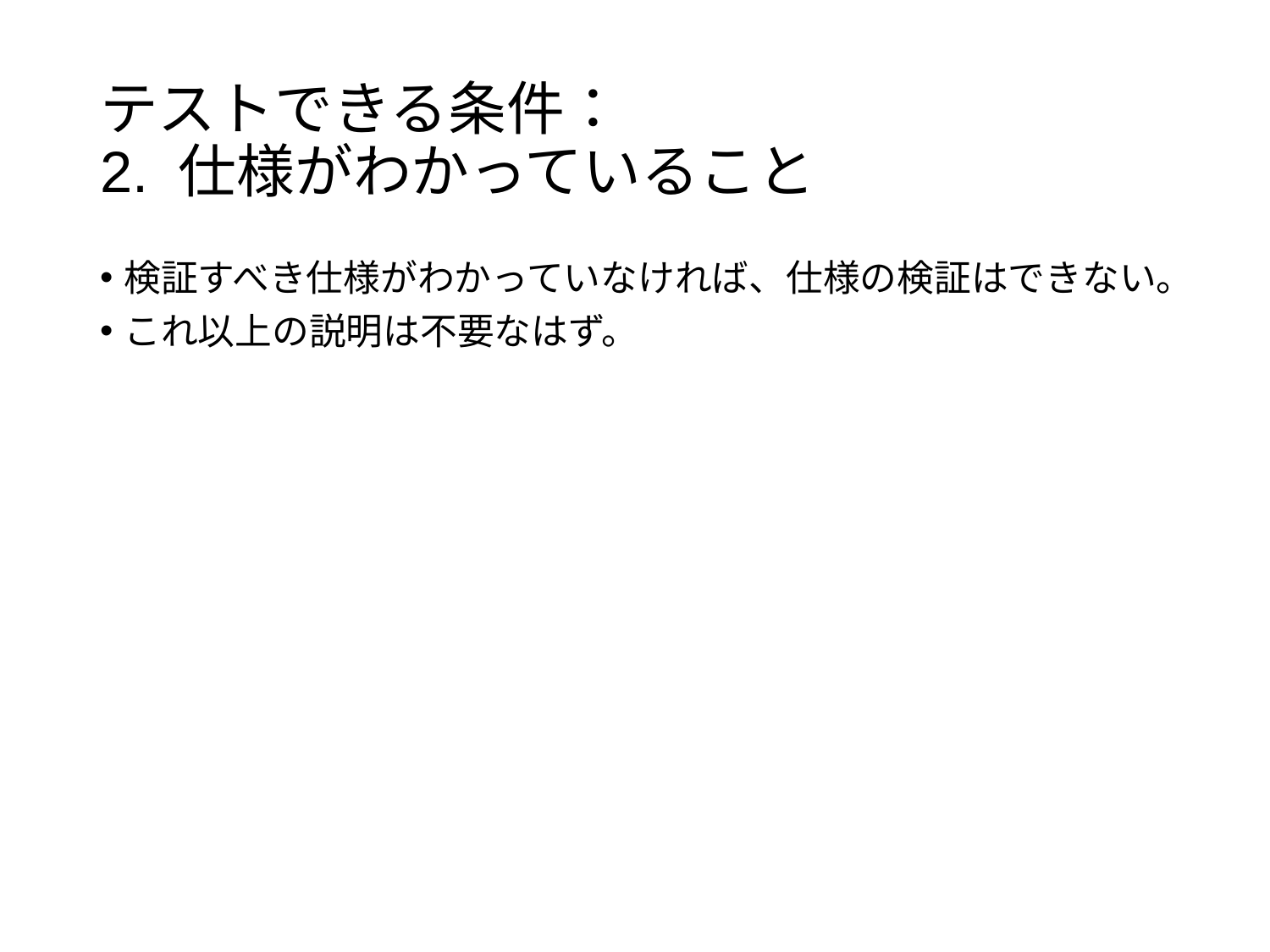

# テストできる条件： 2. 仕様がわかっていること
検証すべき仕様がわかっていなければ、仕様の検証はできない。
これ以上の説明は不要なはず。